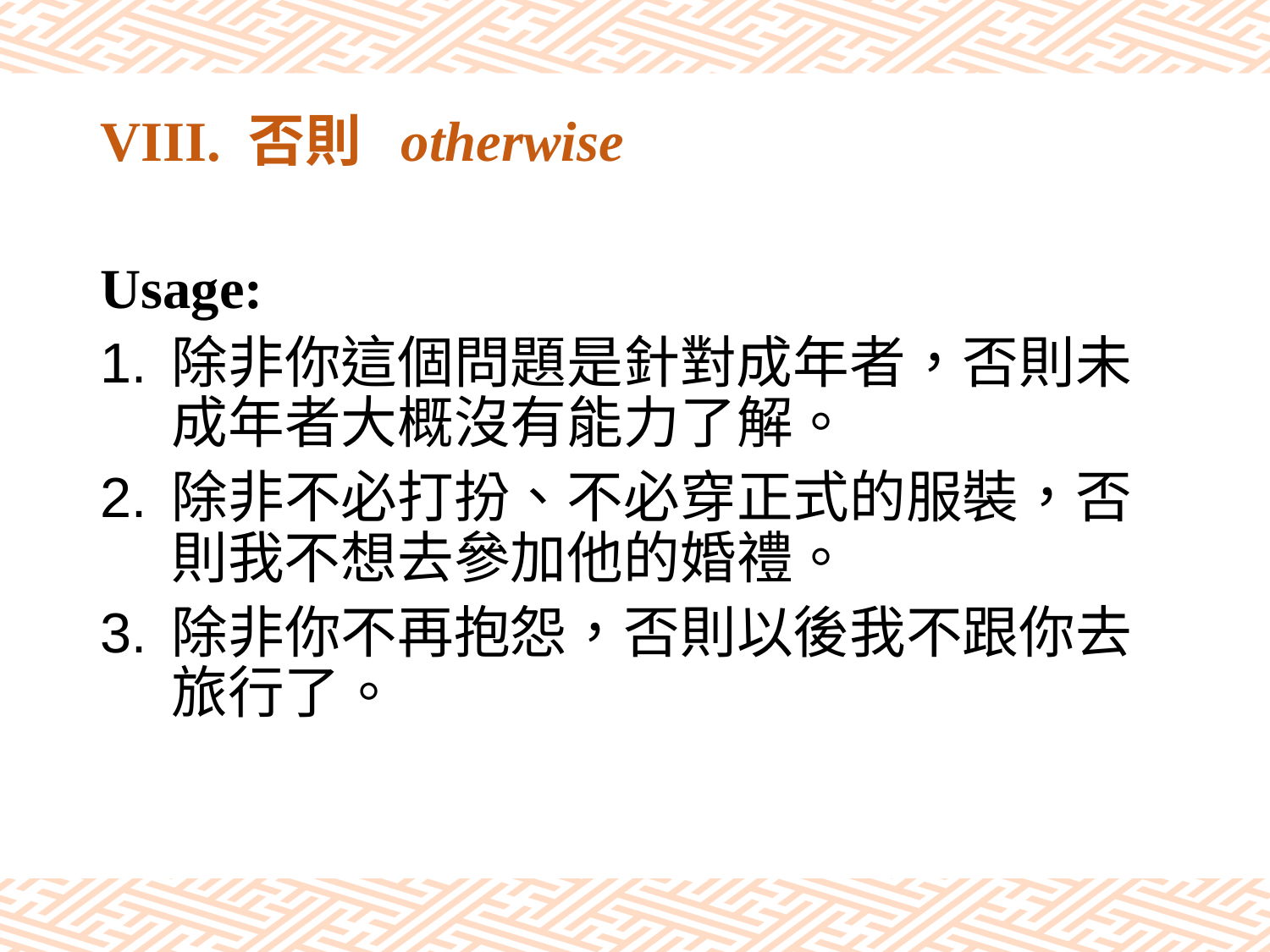

# VIII. 否則  otherwise
Usage:
除非你這個問題是針對成年者，否則未成年者大概沒有能力了解。
除非不必打扮、不必穿正式的服裝，否則我不想去參加他的婚禮。
除非你不再抱怨，否則以後我不跟你去旅行了。